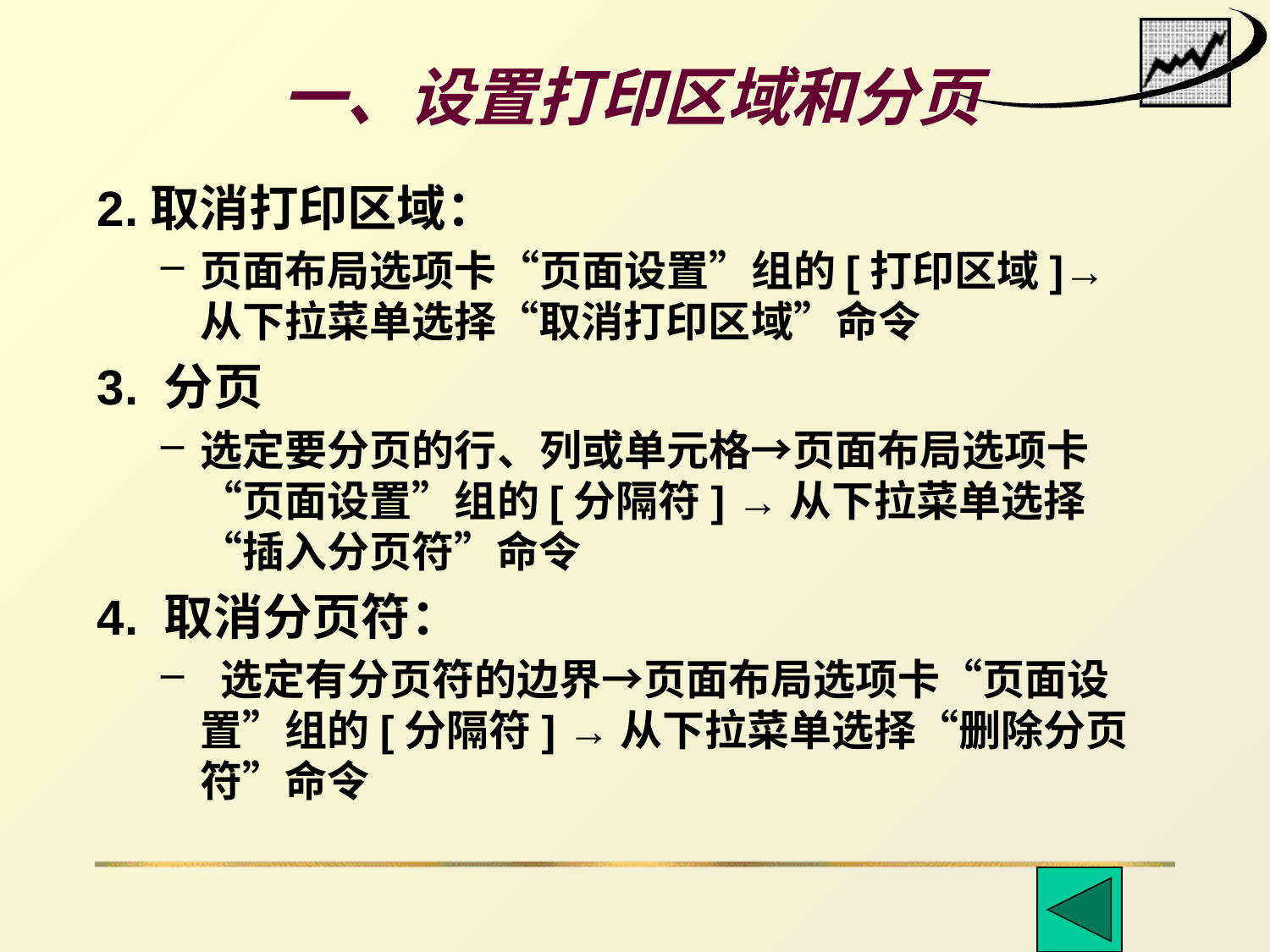

一、设置打印区域和分页
2.取消打印区域：
页面布局选项卡“页面设置”组的[打印区域]→从下拉菜单选择“取消打印区域”命令
3. 分页
选定要分页的行、列或单元格→页面布局选项卡“页面设置”组的[分隔符] →从下拉菜单选择“插入分页符”命令
4. 取消分页符：
 选定有分页符的边界→页面布局选项卡“页面设置”组的[分隔符] →从下拉菜单选择“删除分页符”命令